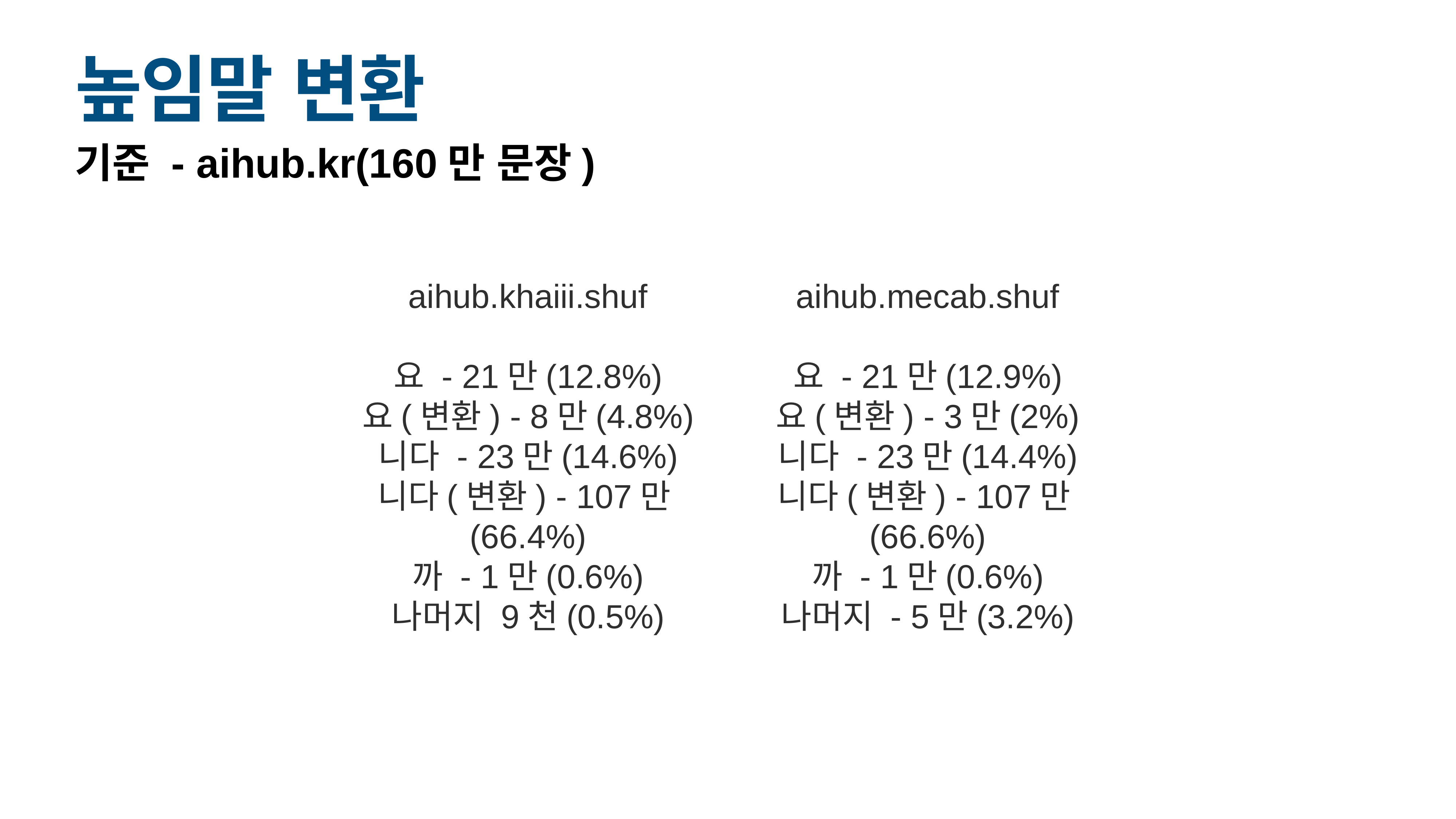

# 높임말 변환
기준 - aihub.kr(160만 문장)
aihub.mecab.shuf

요 - 21만(12.9%)
요(변환) - 3만(2%)
니다 - 23만(14.4%)
니다(변환) - 107만(66.6%)
까 - 1만(0.6%)
나머지 - 5만(3.2%)
aihub.khaiii.shuf

요 - 21만(12.8%)
요(변환) - 8만(4.8%)
니다 - 23만(14.6%)
니다(변환) - 107만(66.4%)
까 - 1만(0.6%)
나머지 9천(0.5%)